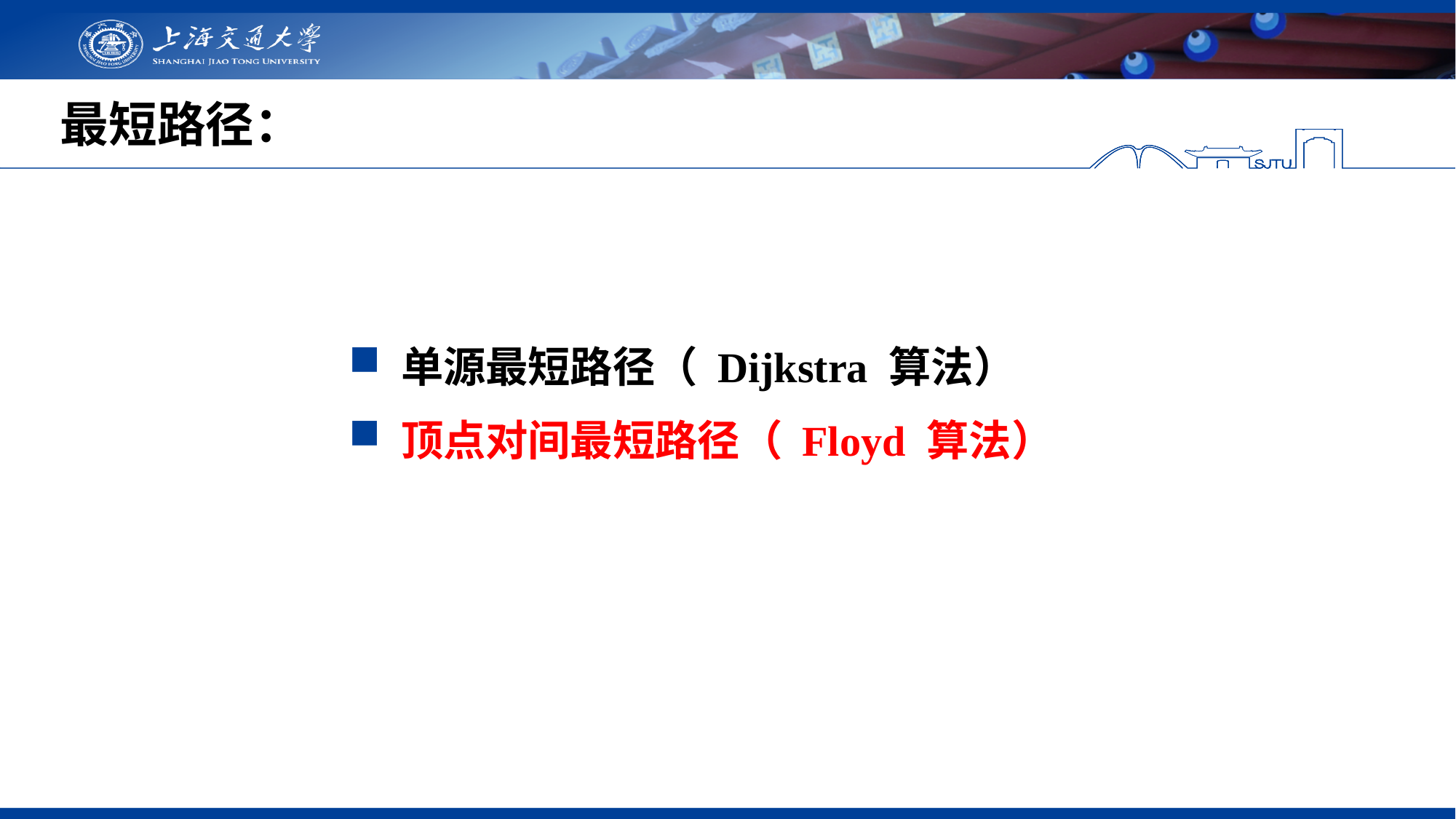

最短路径：
 单源最短路径（ Dijkstra 算法）
 顶点对间最短路径（ Floyd 算法）